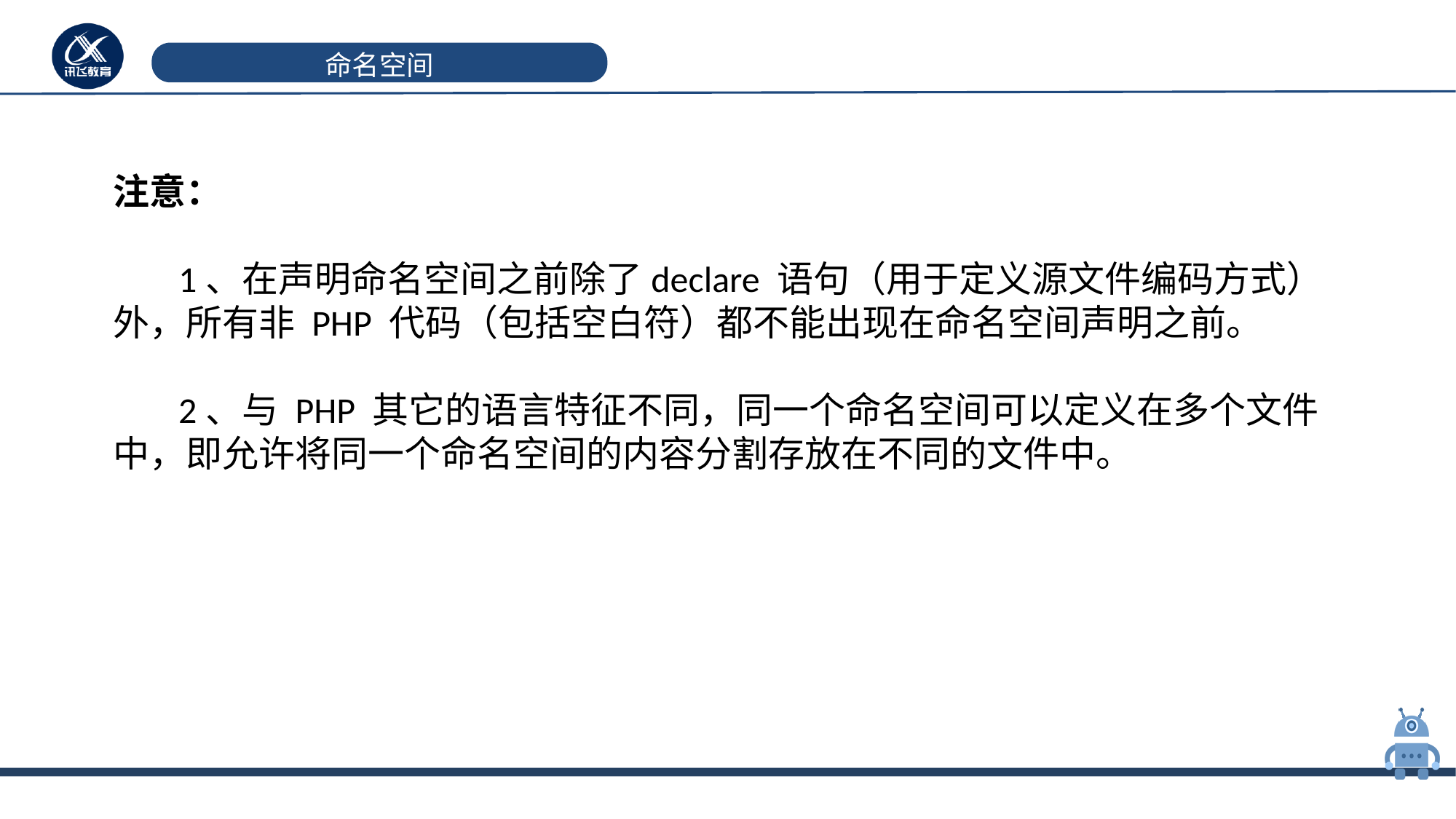

# 命名空间
注意：

        1、在声明命名空间之前除了declare 语句（用于定义源文件编码方式）外，所有非 PHP 代码（包括空白符）都不能出现在命名空间声明之前。

        2、与 PHP 其它的语言特征不同，同一个命名空间可以定义在多个文件中，即允许将同一个命名空间的内容分割存放在不同的文件中。